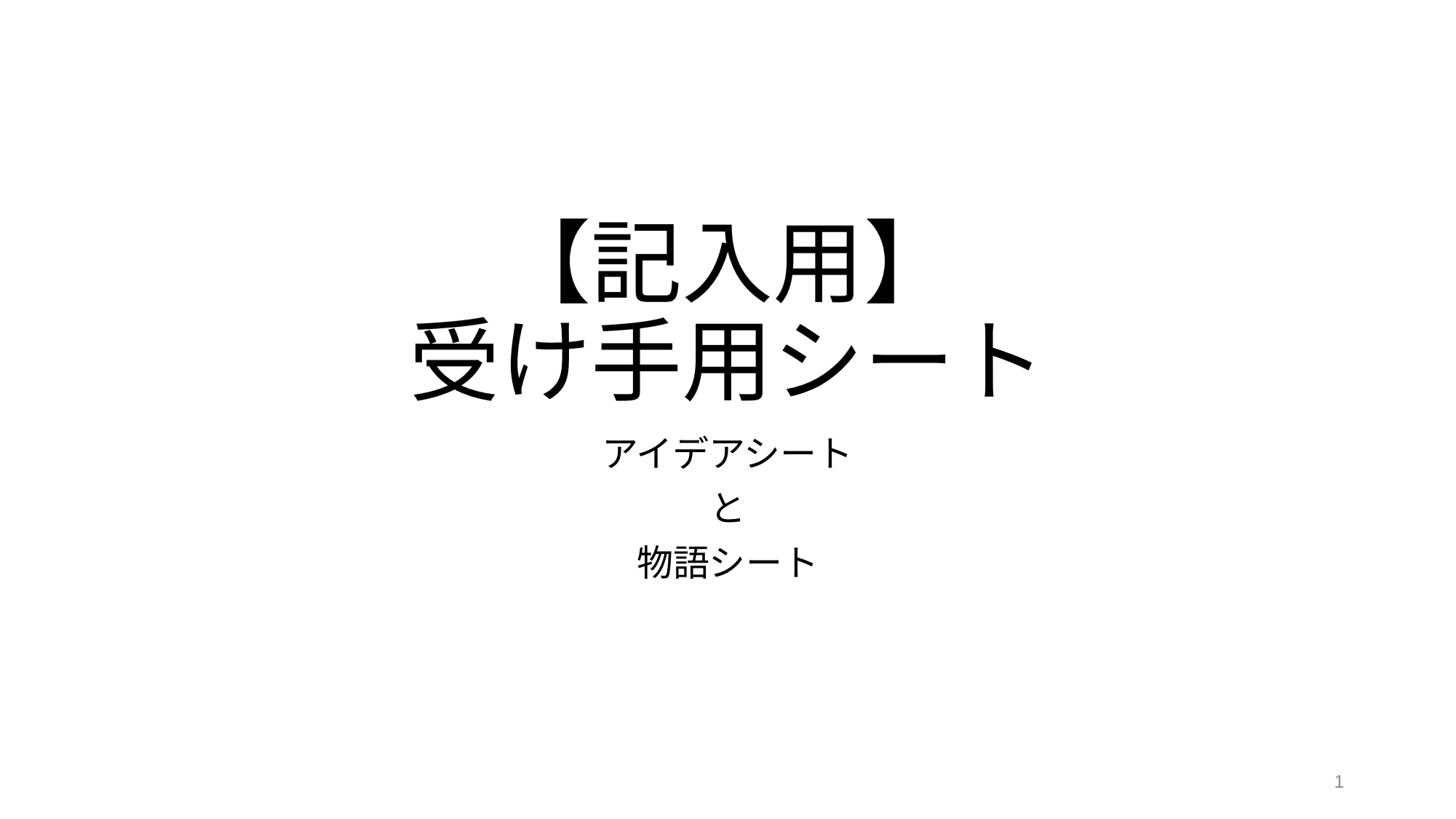

# 【記入用】 受け手用シート
アイデアシート
と
物語シート
1